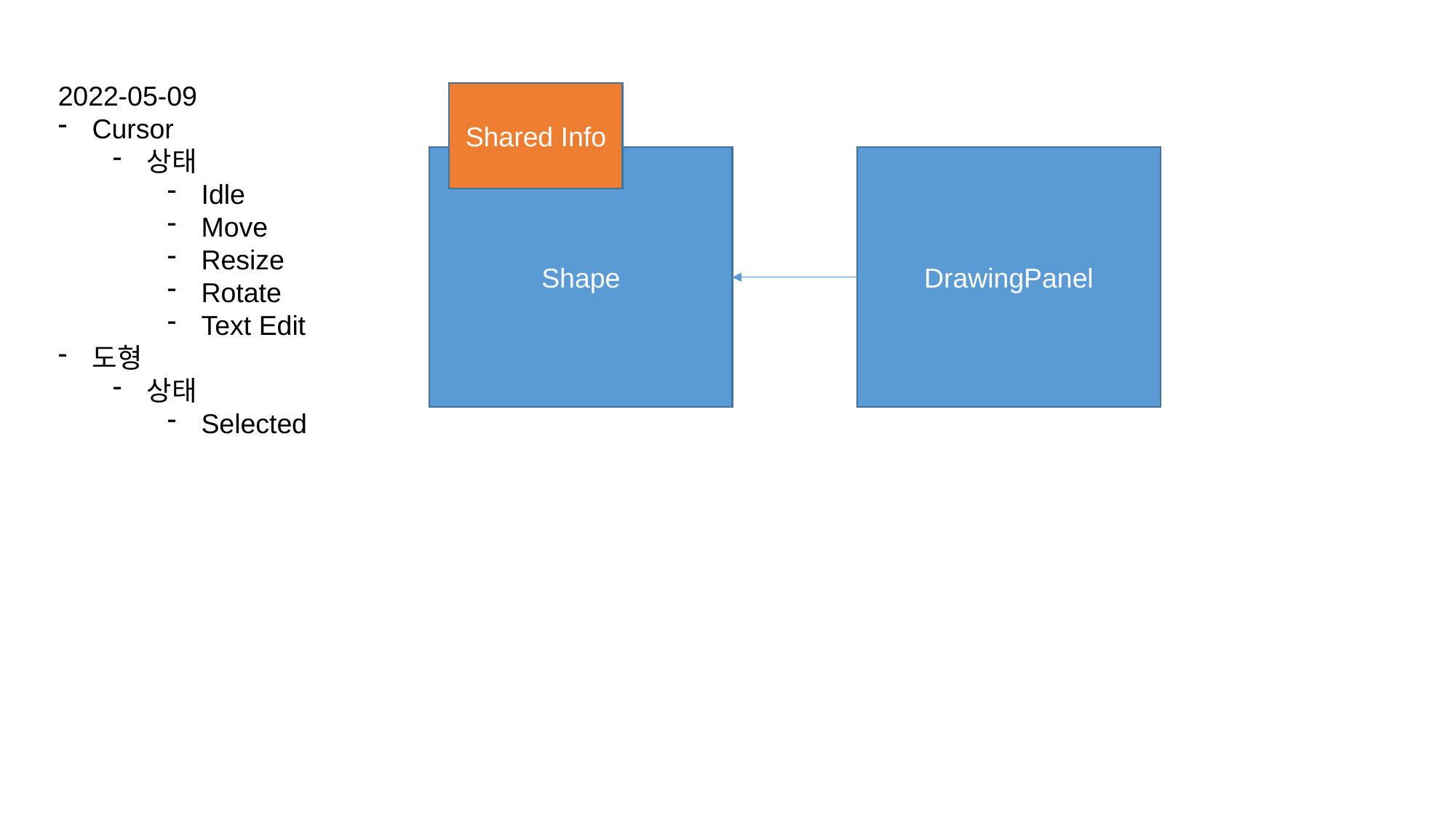

2022-05-09
Cursor
상태
Idle
Move
Resize
Rotate
Text Edit
도형
상태
Selected

Shared Info
Shape
DrawingPanel